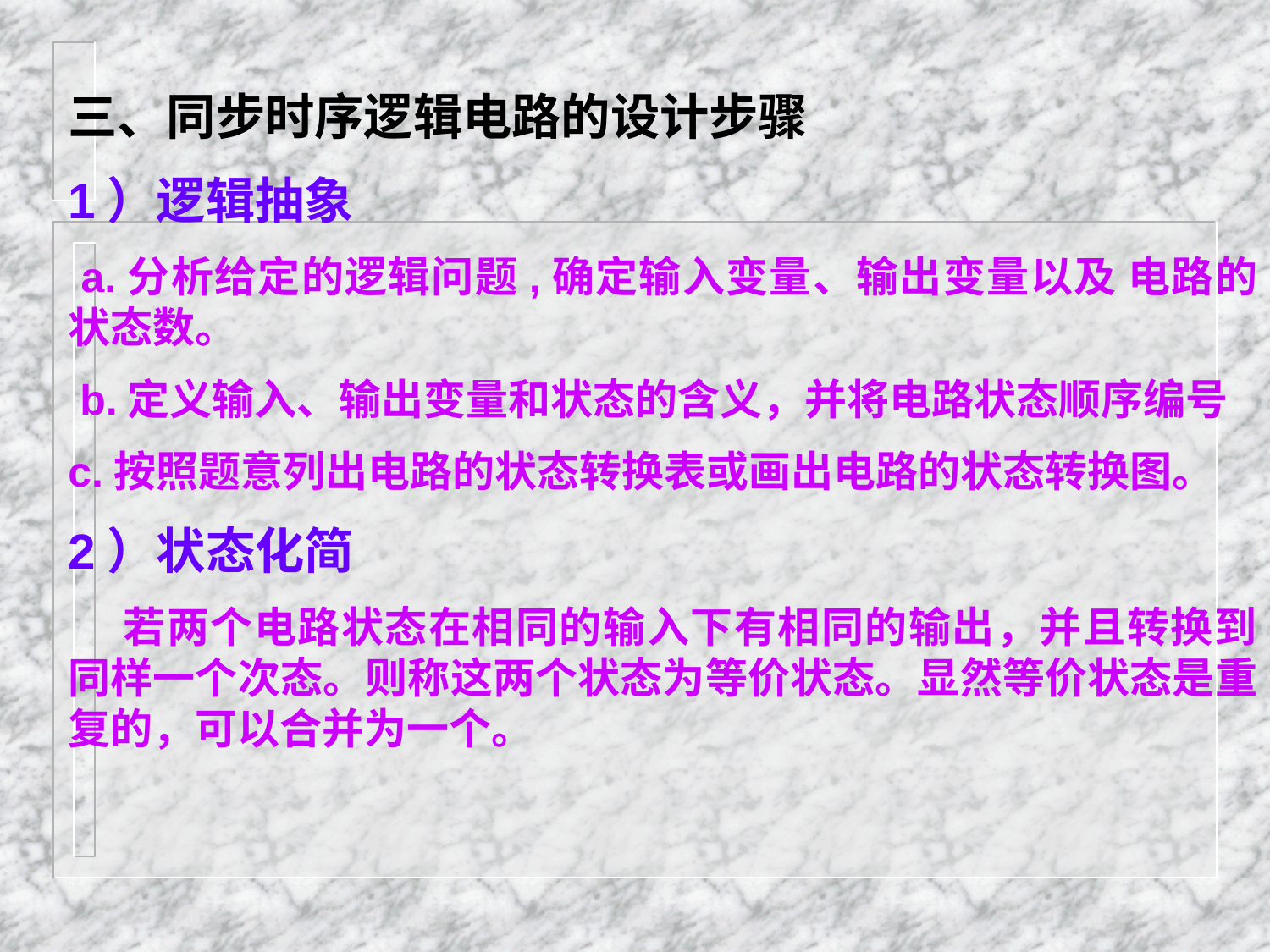

三、同步时序逻辑电路的设计步骤
1）逻辑抽象
 a.分析给定的逻辑问题,确定输入变量、输出变量以及 电路的状态数。
 b.定义输入、输出变量和状态的含义，并将电路状态顺序编号
c.按照题意列出电路的状态转换表或画出电路的状态转换图。
2）状态化简
    若两个电路状态在相同的输入下有相同的输出，并且转换到同样一个次态。则称这两个状态为等价状态。显然等价状态是重复的，可以合并为一个。